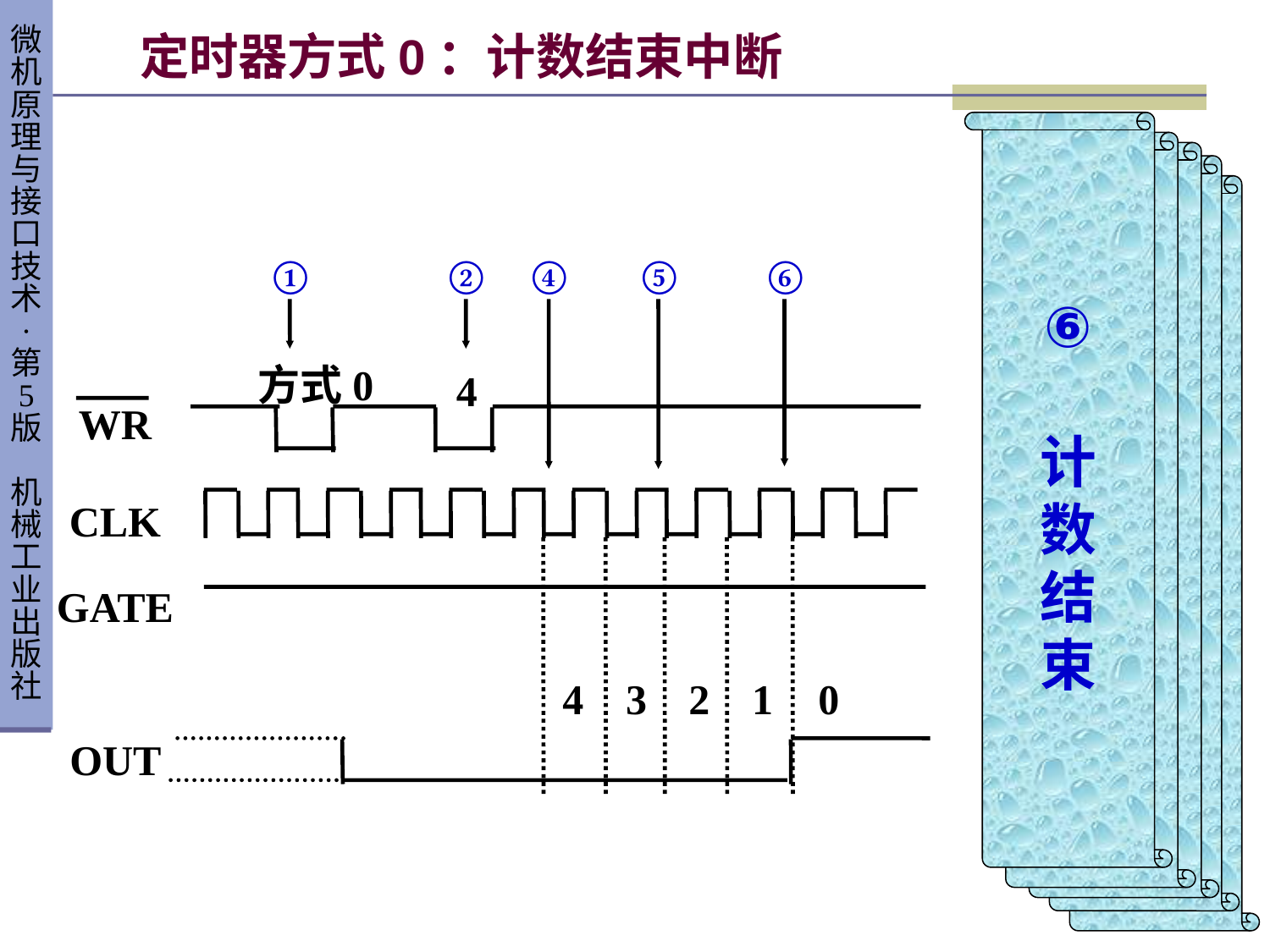

# 定时器方式0：计数结束中断
⑥

计
数
结
束
⑤

计
数
过
程
④

计
数
值
送
入
计
数
器
②

设
定
计
数
初
值
①

设
定
工
作
方
式
①

②

④

⑤

⑥

方式0
4

WR

CLK

GATE

4
3
2
1
0
OUT